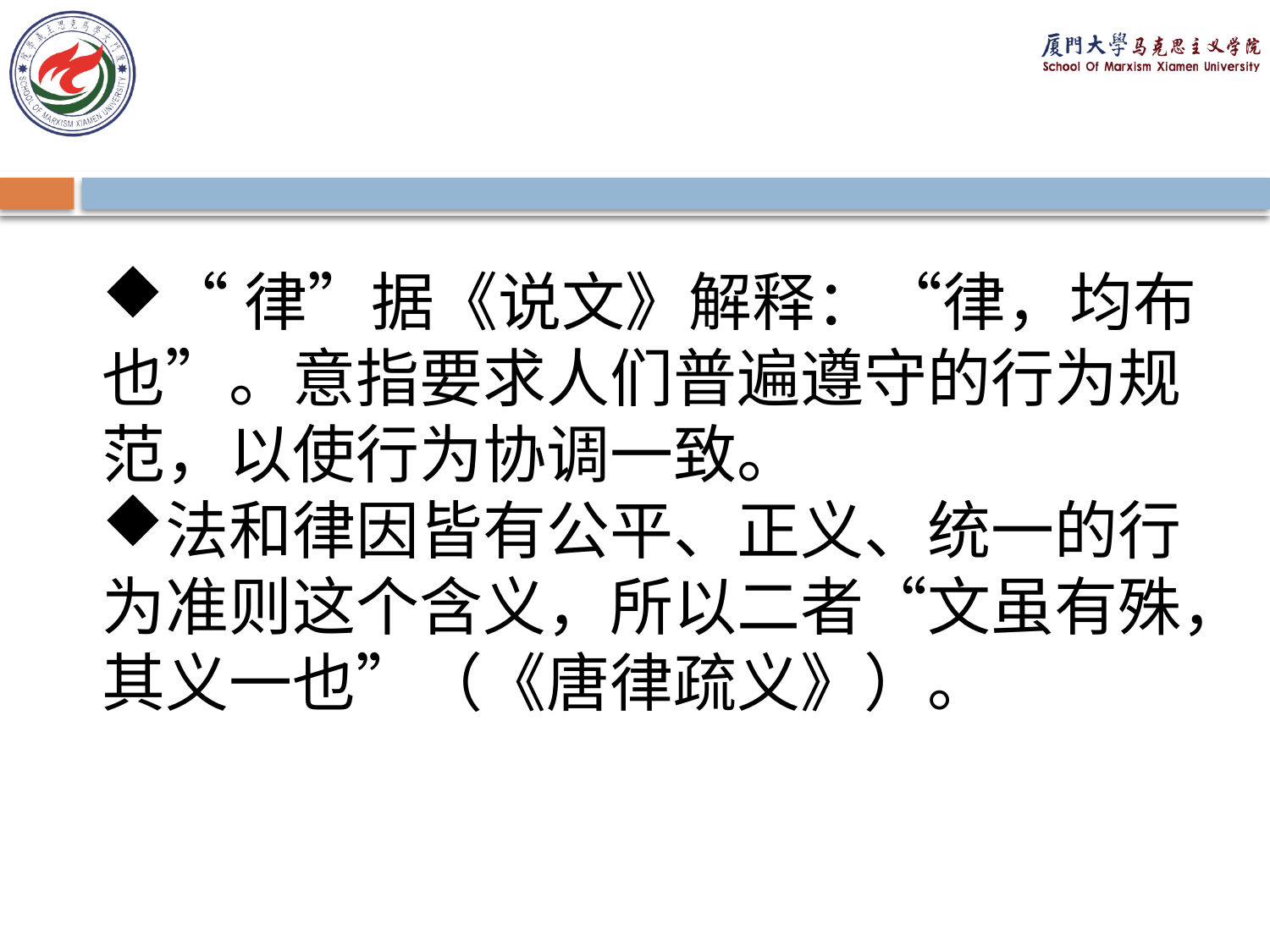

“律”据《说文》解释：“律，均布也”。意指要求人们普遍遵守的行为规范，以使行为协调一致。
法和律因皆有公平、正义、统一的行为准则这个含义，所以二者“文虽有殊，其义一也”（《唐律疏义》）。